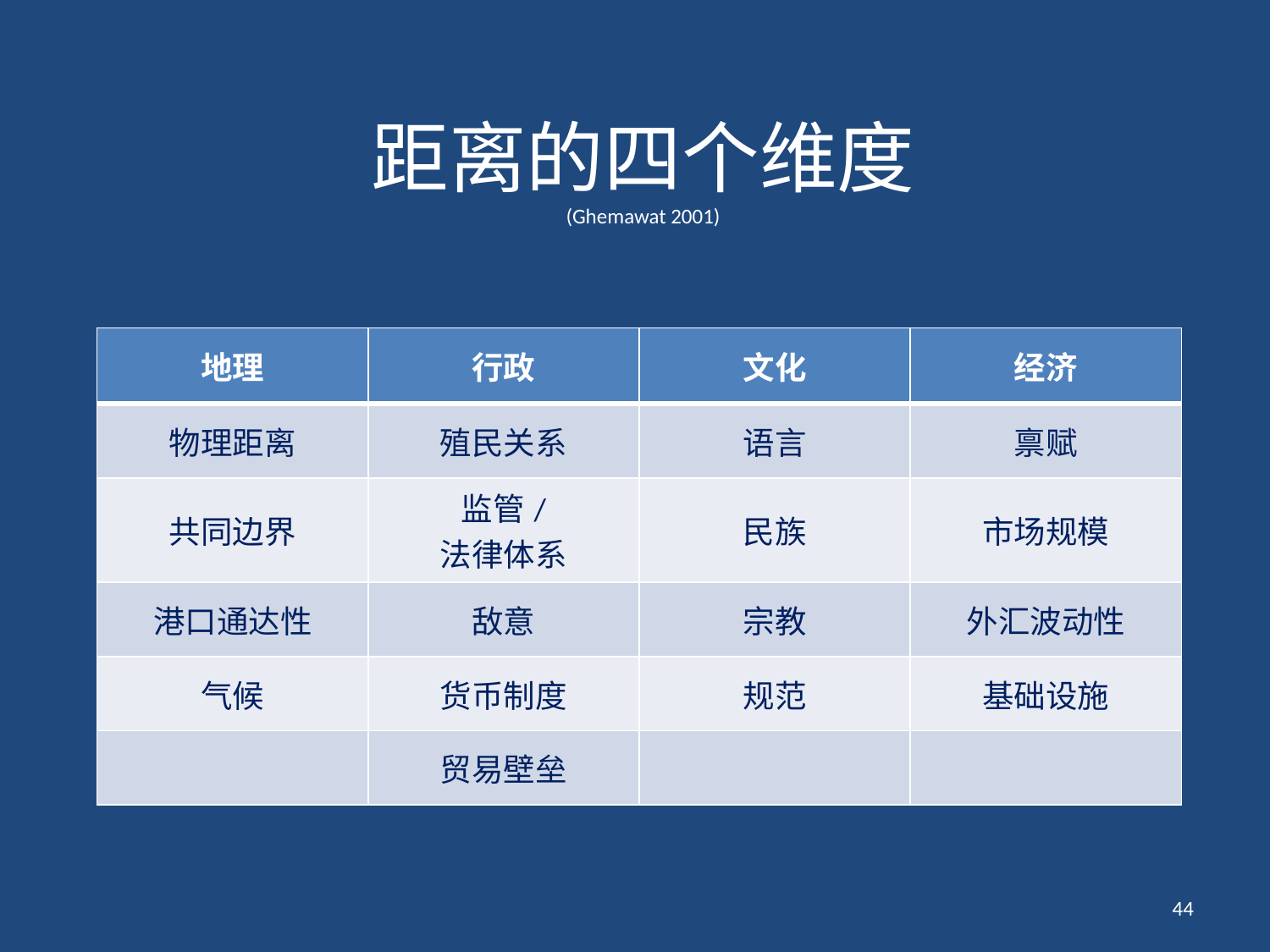

# 距离的四个维度 (Ghemawat 2001)
| 地理 | 行政 | 文化 | 经济 |
| --- | --- | --- | --- |
| 物理距离 | 殖民关系 | 语言 | 禀赋 |
| 共同边界 | 监管/ 法律体系 | 民族 | 市场规模 |
| 港口通达性 | 敌意 | 宗教 | 外汇波动性 |
| 气候 | 货币制度 | 规范 | 基础设施 |
|  | 贸易壁垒 |  |  |
44